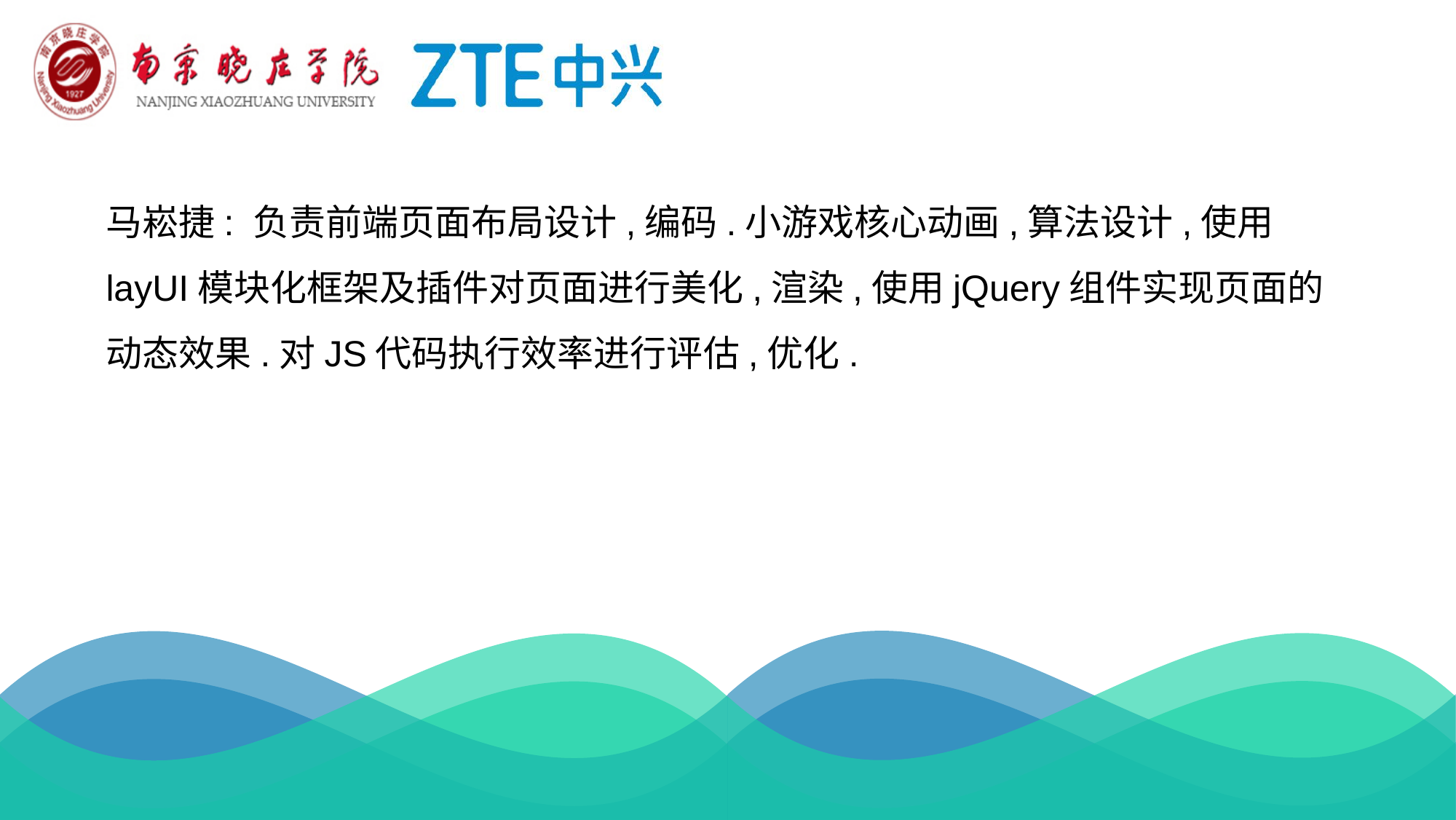

项目背景
马崧捷: 负责前端页面布局设计,编码.小游戏核心动画,算法设计,使用layUI模块化框架及插件对页面进行美化,渲染,使用jQuery组件实现页面的动态效果.对JS代码执行效率进行评估,优化.